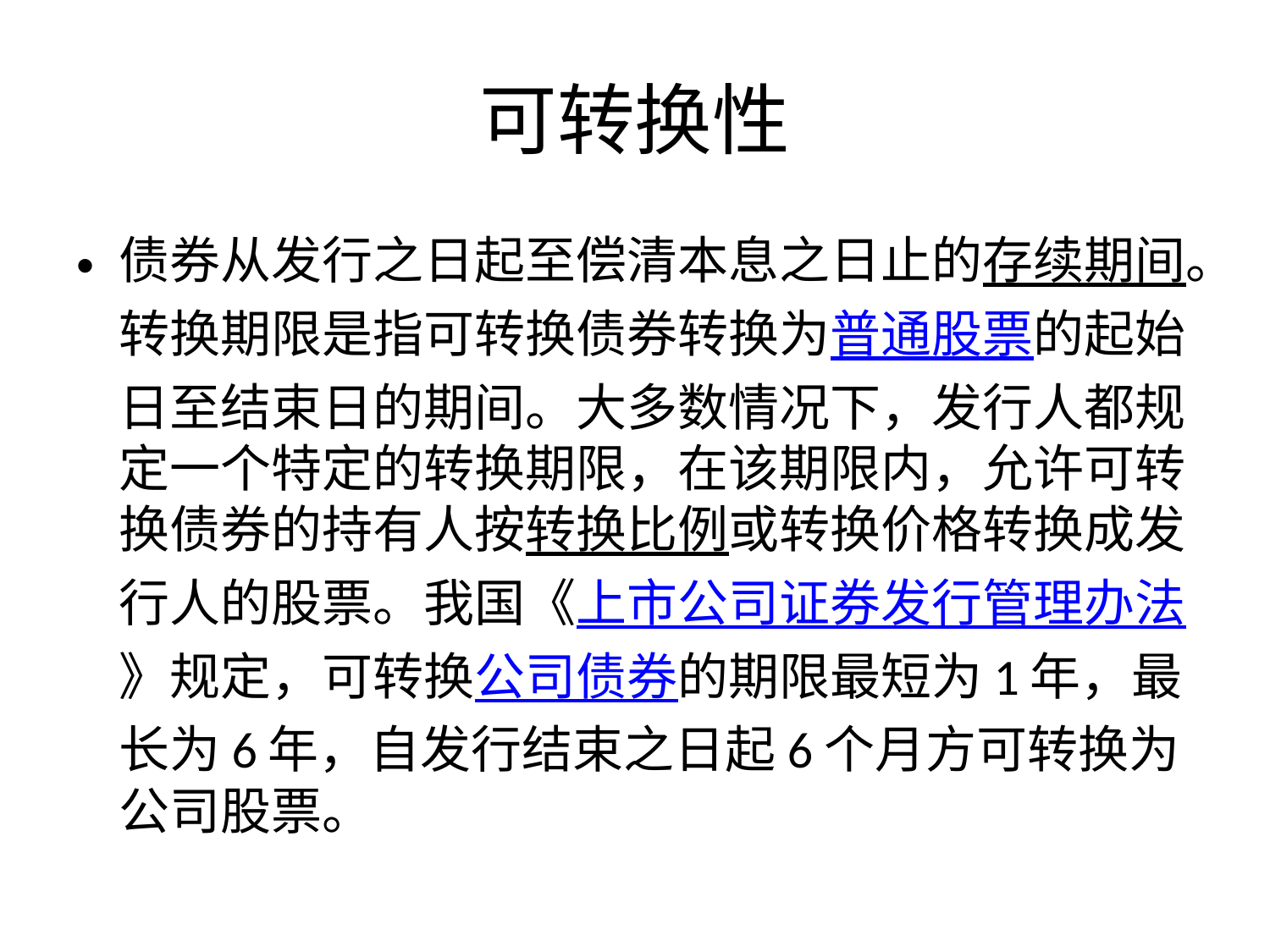

# 可转换性
债券从发行之日起至偿清本息之日止的存续期间。转换期限是指可转换债券转换为普通股票的起始日至结束日的期间。大多数情况下，发行人都规定一个特定的转换期限，在该期限内，允许可转换债券的持有人按转换比例或转换价格转换成发行人的股票。我国《上市公司证券发行管理办法》规定，可转换公司债券的期限最短为1年，最长为6年，自发行结束之日起6个月方可转换为公司股票。